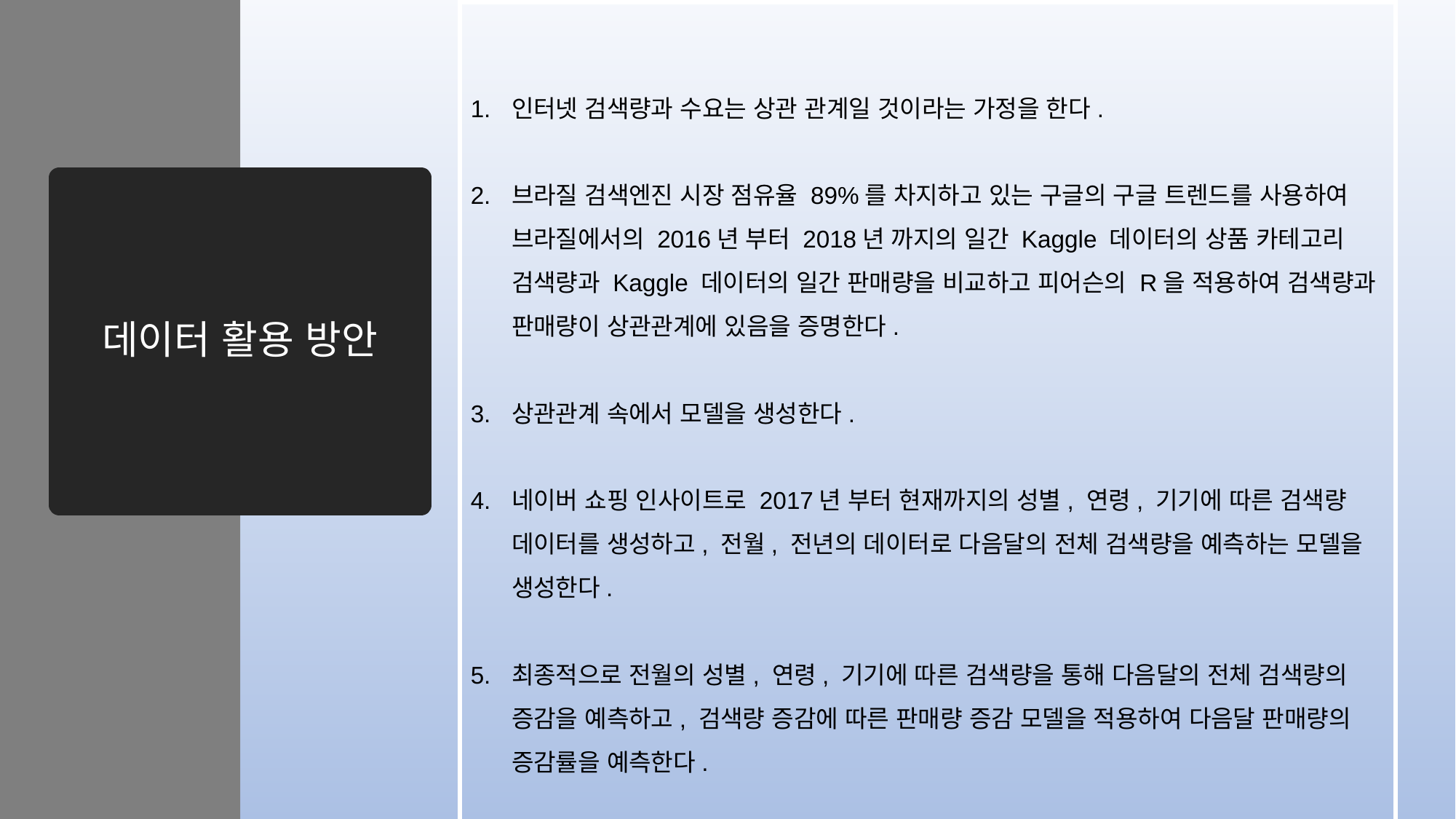

인터넷 검색량과 수요는 상관 관계일 것이라는 가정을 한다.

브라질 검색엔진 시장 점유율 89%를 차지하고 있는 구글의 구글 트렌드를 사용하여 브라질에서의 2016년 부터 2018년 까지의 일간 Kaggle 데이터의 상품 카테고리 검색량과 Kaggle 데이터의 일간 판매량을 비교하고 피어슨의 R을 적용하여 검색량과 판매량이 상관관계에 있음을 증명한다.

상관관계 속에서 모델을 생성한다.

네이버 쇼핑 인사이트로 2017년 부터 현재까지의 성별, 연령, 기기에 따른 검색량 데이터를 생성하고, 전월, 전년의 데이터로 다음달의 전체 검색량을 예측하는 모델을 생성한다.

최종적으로 전월의 성별, 연령, 기기에 따른 검색량을 통해 다음달의 전체 검색량의 증감을 예측하고, 검색량 증감에 따른 판매량 증감 모델을 적용하여 다음달 판매량의 증감률을 예측한다.

# 데이터 활용 방안